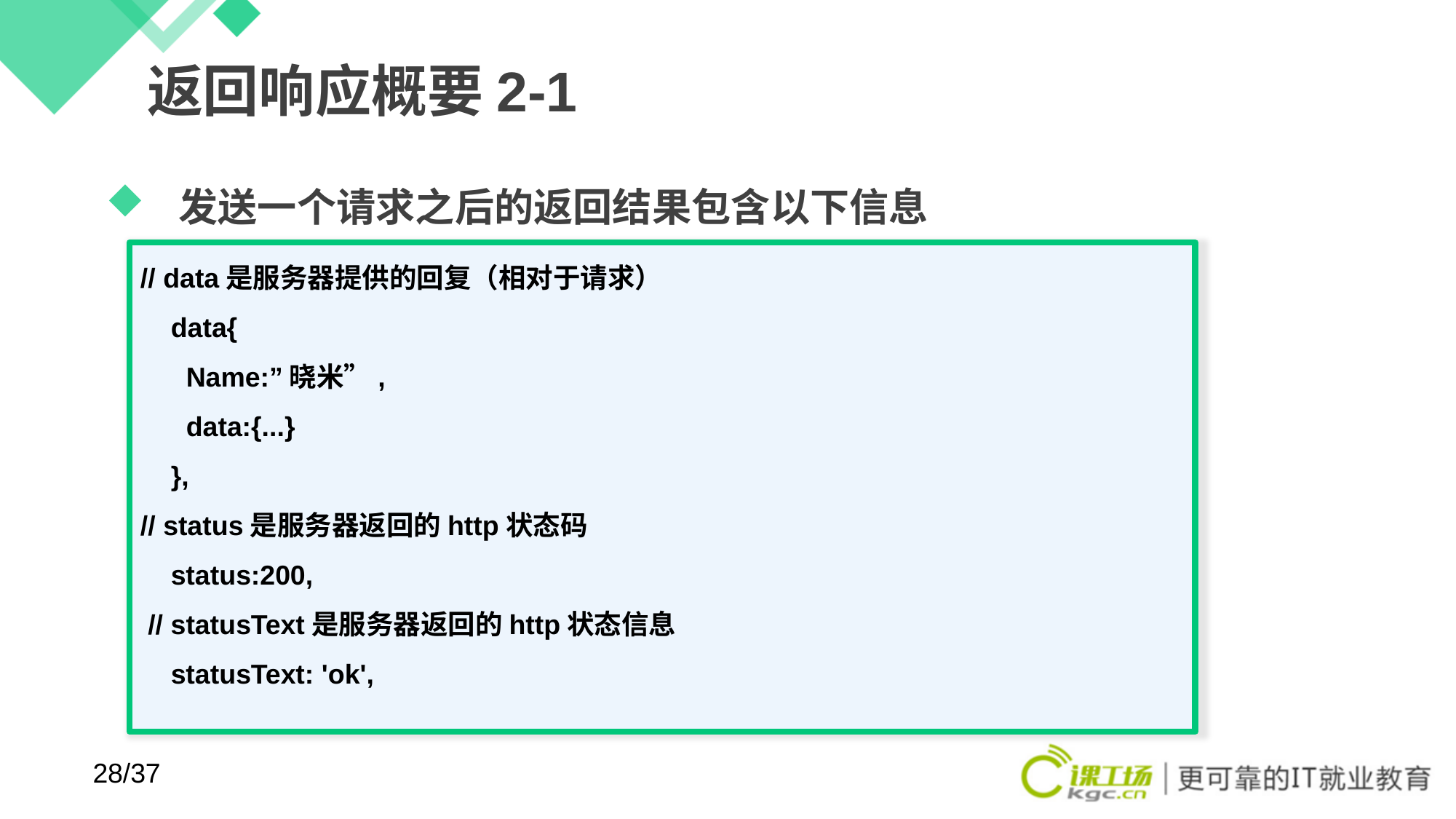

# 返回响应概要2-1
发送一个请求之后的返回结果包含以下信息

// data是服务器提供的回复（相对于请求）
    data{
      Name:”晓米”,
      data:{...}
    },
// status是服务器返回的http状态码
    status:200,
 // statusText是服务器返回的http状态信息
    statusText: 'ok',